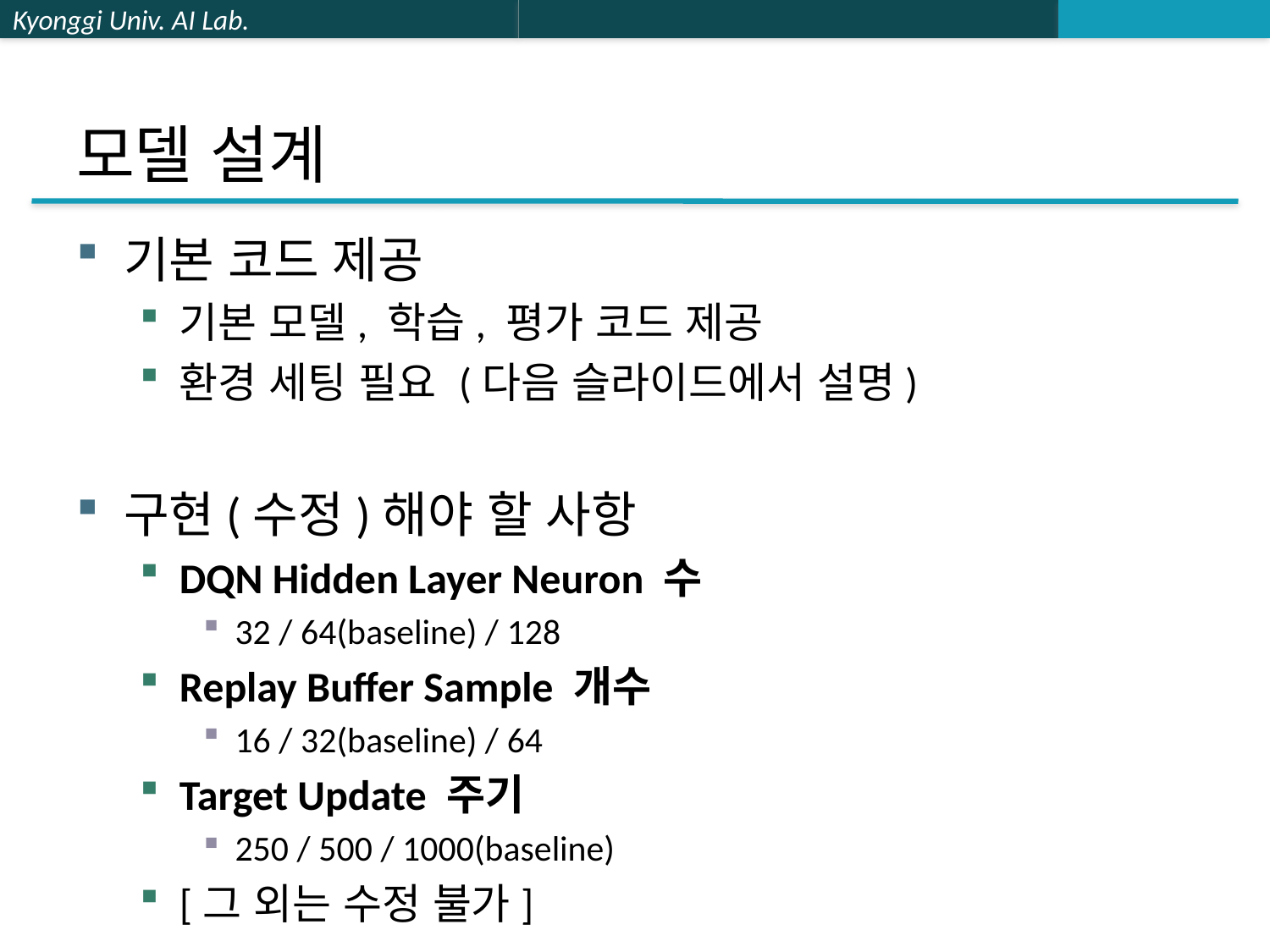

# 모델 설계
기본 코드 제공
기본 모델, 학습, 평가 코드 제공
환경 세팅 필요 (다음 슬라이드에서 설명)

구현(수정)해야 할 사항
DQN Hidden Layer Neuron 수
32 / 64(baseline) / 128
Replay Buffer Sample 개수
16 / 32(baseline) / 64
Target Update 주기
250 / 500 / 1000(baseline)
[그 외는 수정 불가]